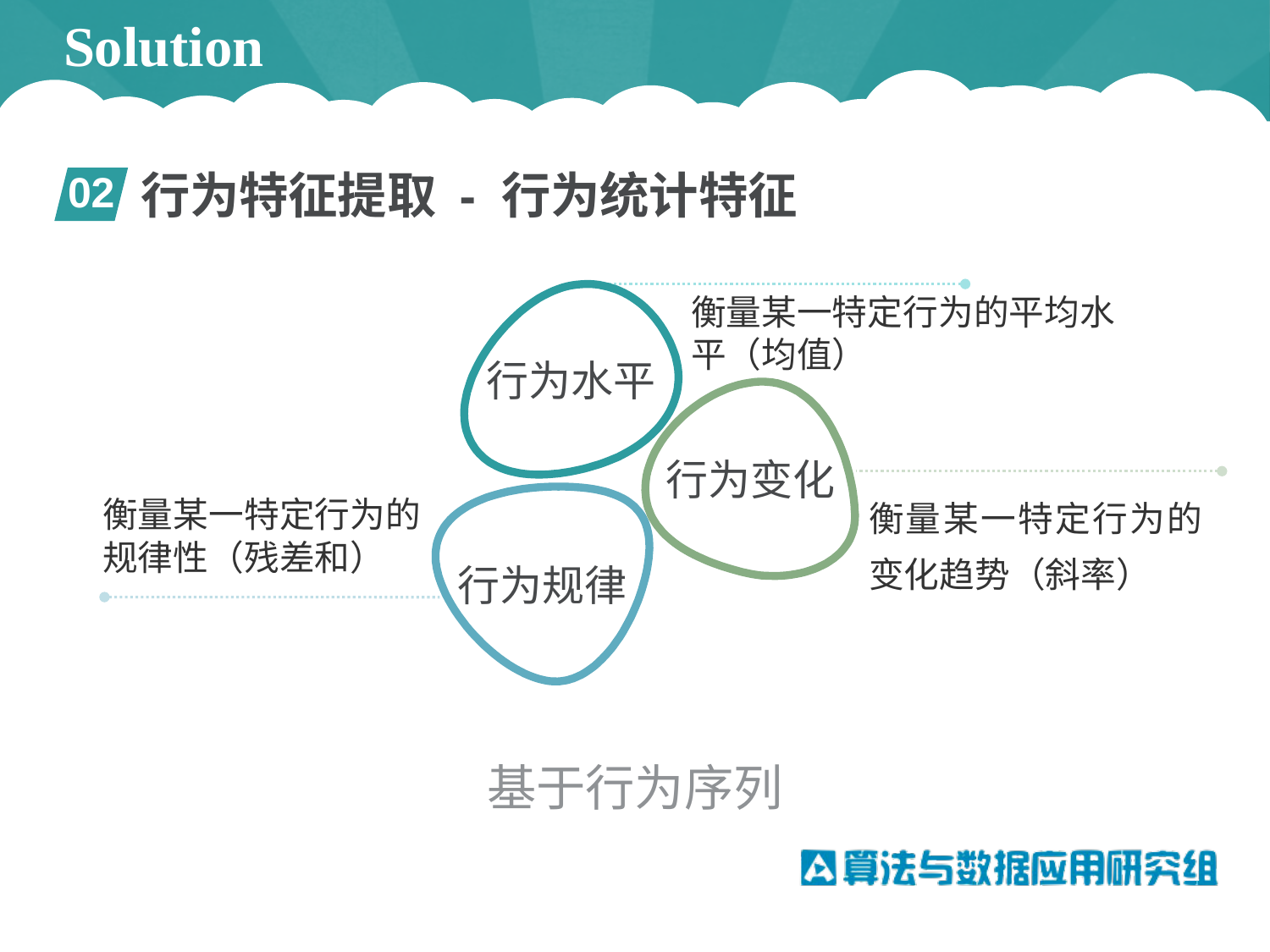

# Solution
行为特征提取 - 行为统计特征

02
衡量某一特定行为的平均水平（均值）

行为水平
行为变化
衡量某一特定行为的变化趋势（斜率）
衡量某一特定行为的规律性（残差和）

行为规律
基于行为序列